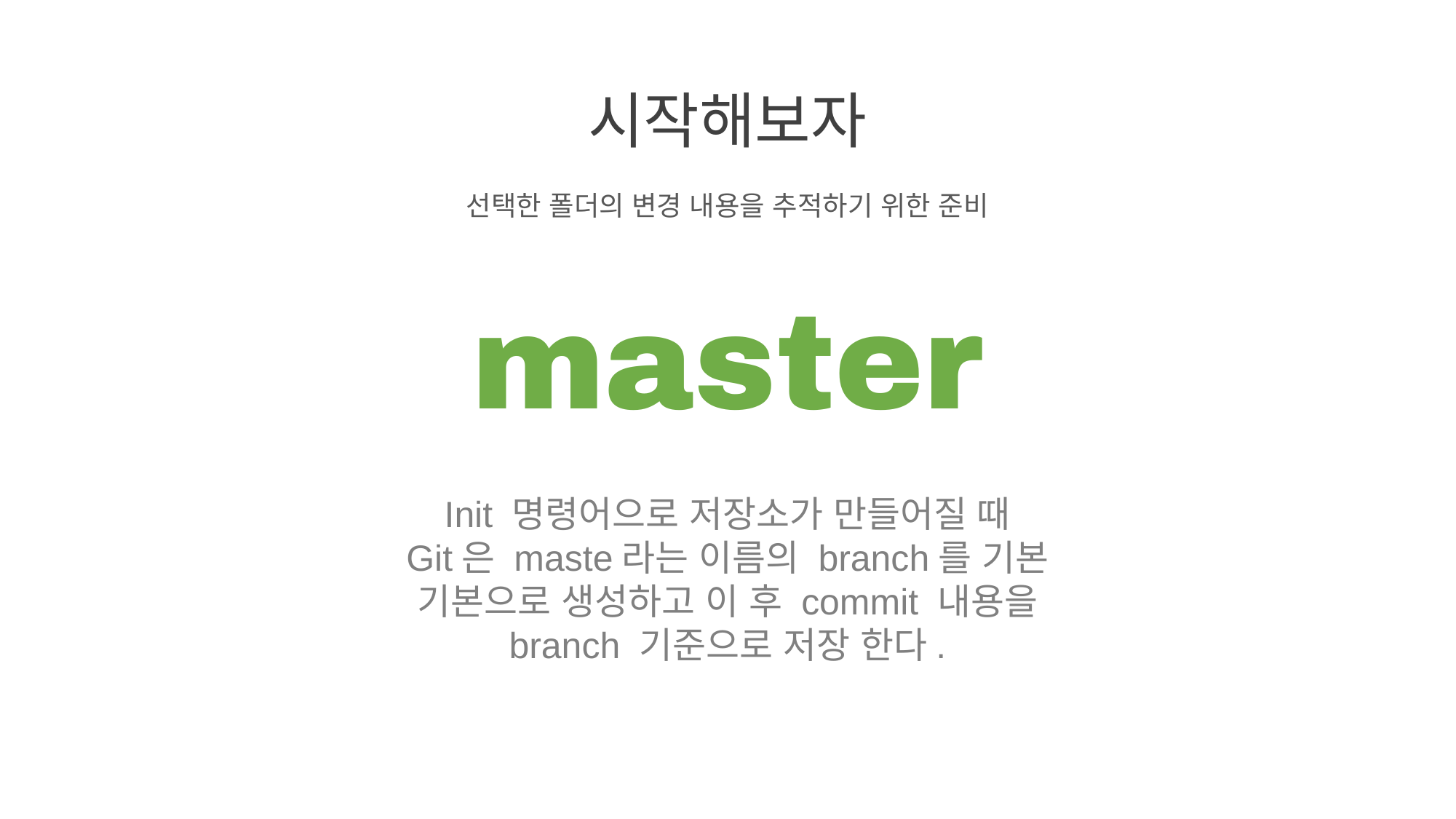

시작해보자
선택한 폴더의 변경 내용을 추적하기 위한 준비
master
Init 명령어으로 저장소가 만들어질 때
Git은 maste라는 이름의 branch를 기본
기본으로 생성하고 이 후 commit 내용을
branch 기준으로 저장 한다.